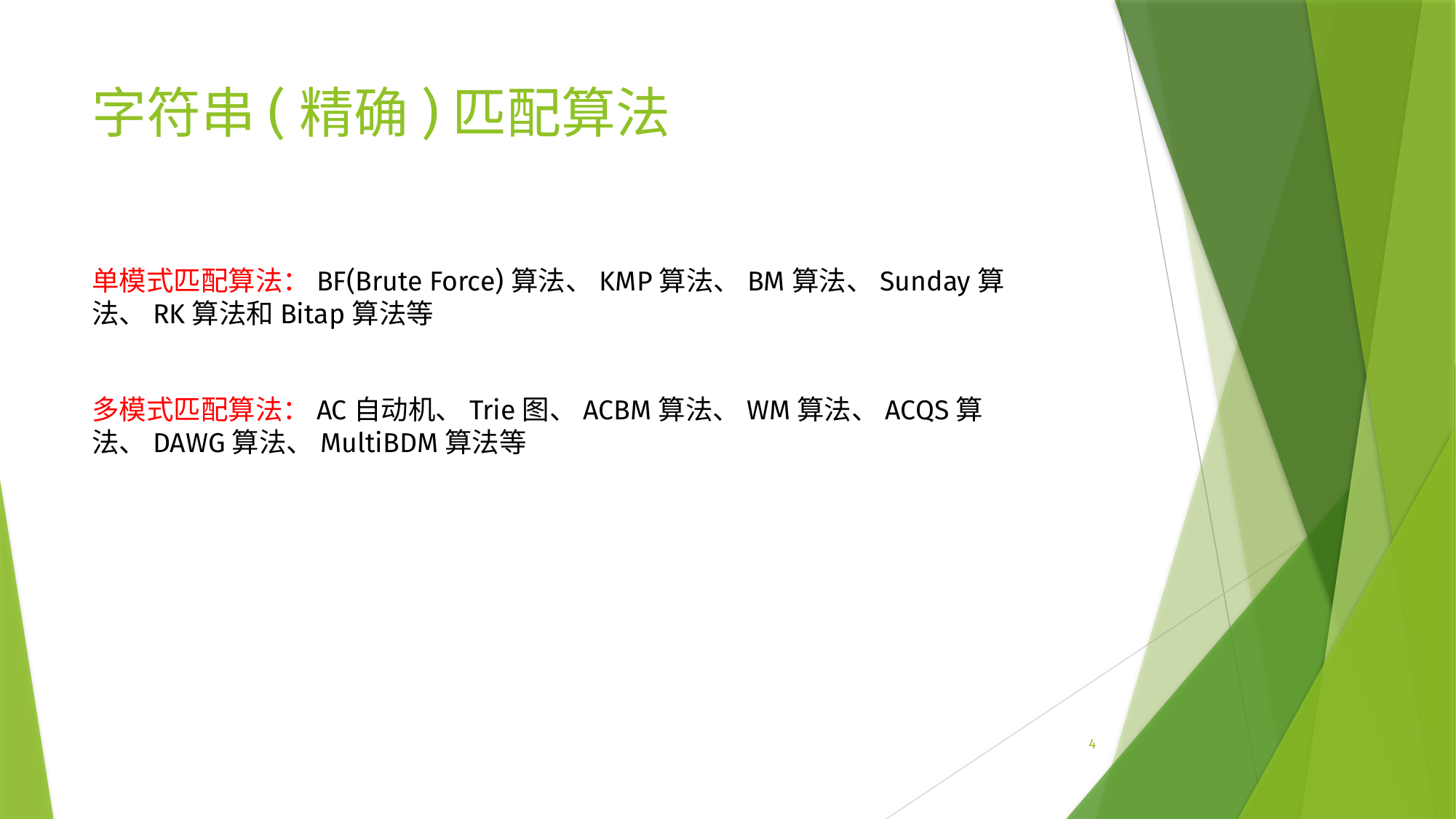

# 字符串(精确)匹配算法
单模式匹配算法：BF(Brute Force)算法、KMP算法、BM算法、Sunday算法、RK算法和Bitap算法等

多模式匹配算法：AC自动机、Trie图、ACBM算法、WM算法、ACQS算法、DAWG算法、MultiBDM算法等
4